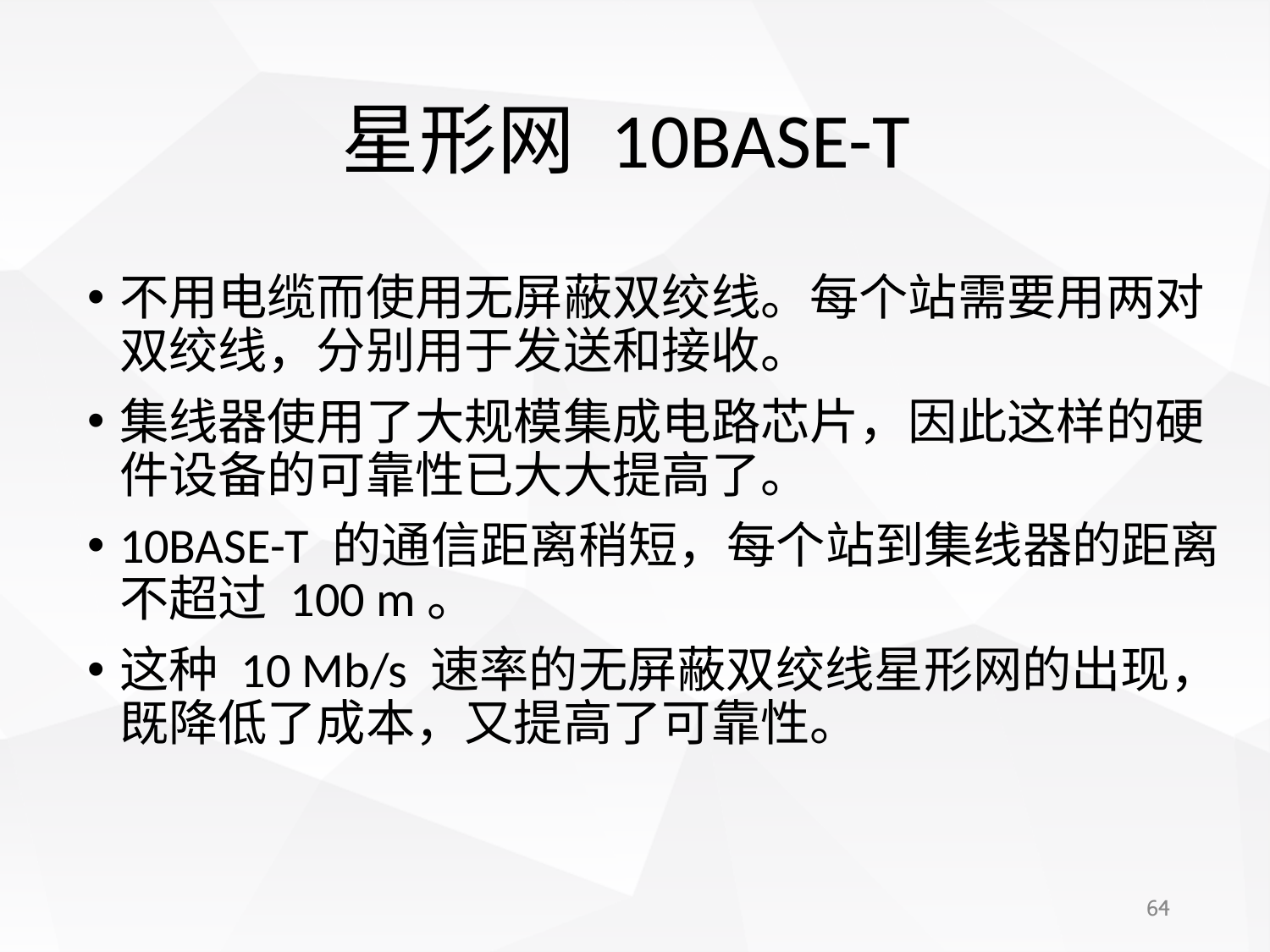

# 星形网 10BASE-T
不用电缆而使用无屏蔽双绞线。每个站需要用两对双绞线，分别用于发送和接收。
集线器使用了大规模集成电路芯片，因此这样的硬件设备的可靠性已大大提高了。
10BASE-T 的通信距离稍短，每个站到集线器的距离不超过 100 m。
这种 10 Mb/s 速率的无屏蔽双绞线星形网的出现，既降低了成本，又提高了可靠性。
64